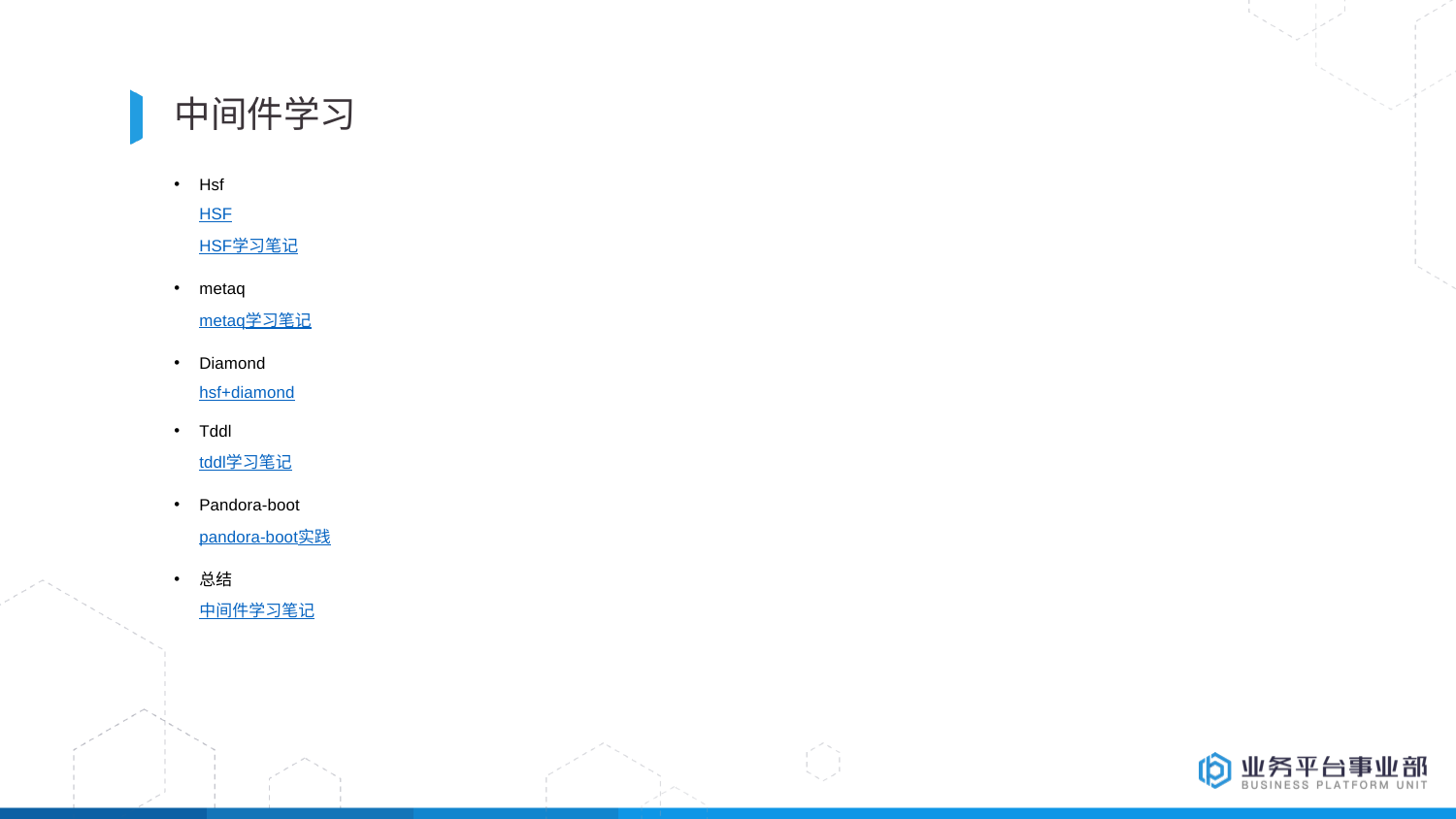

# 中间件学习
Hsf
HSF
HSF学习笔记
metaq
metaq学习笔记
Diamond
hsf+diamond
Tddl
tddl学习笔记
Pandora-boot
pandora-boot实践
总结
中间件学习笔记